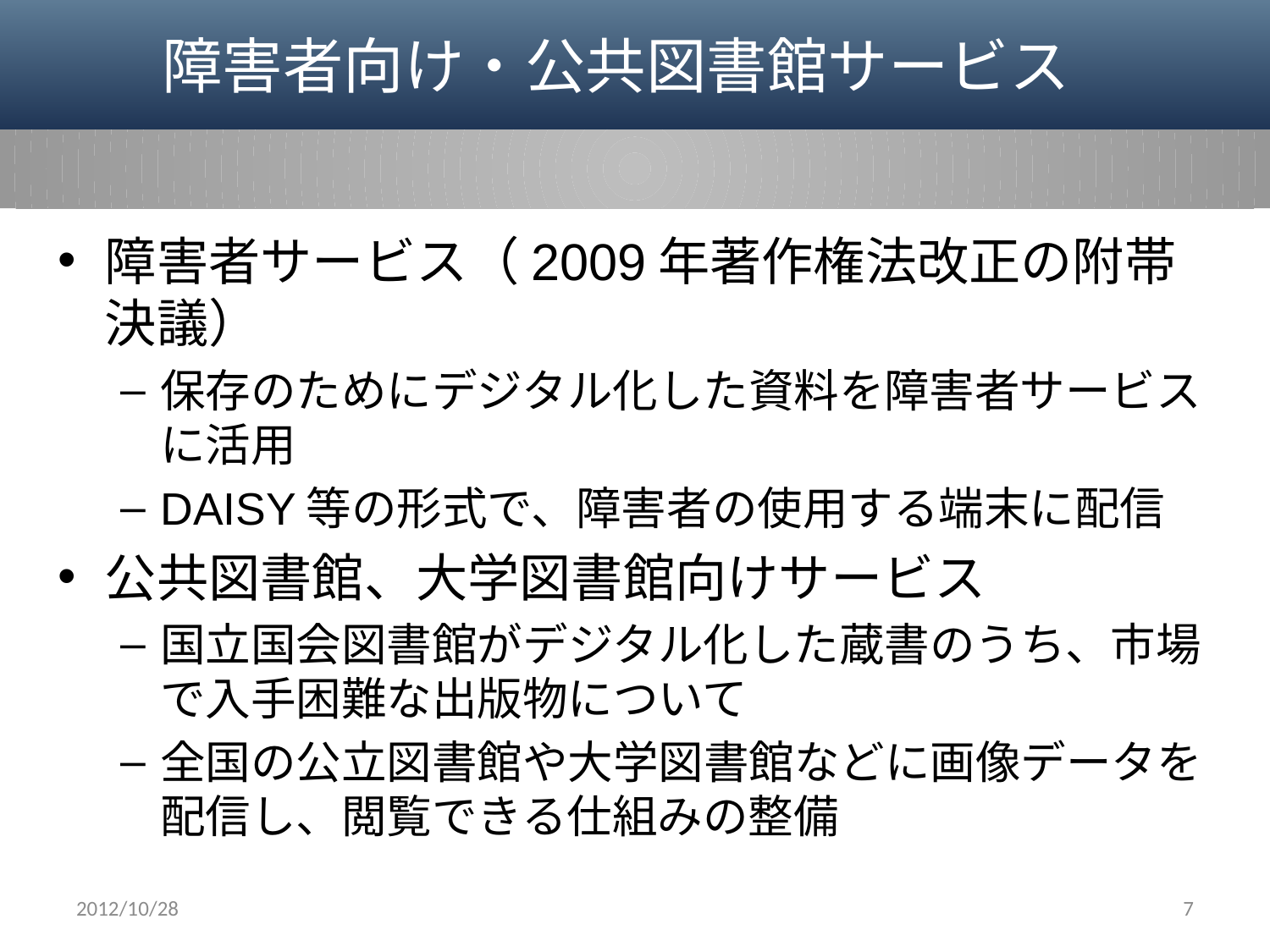

# 障害者向け・公共図書館サービス
障害者サービス（2009年著作権法改正の附帯決議）
保存のためにデジタル化した資料を障害者サービスに活用
DAISY等の形式で、障害者の使用する端末に配信
公共図書館、大学図書館向けサービス
国立国会図書館がデジタル化した蔵書のうち、市場で入手困難な出版物について
全国の公立図書館や大学図書館などに画像データを配信し、閲覧できる仕組みの整備
2012/10/28
7